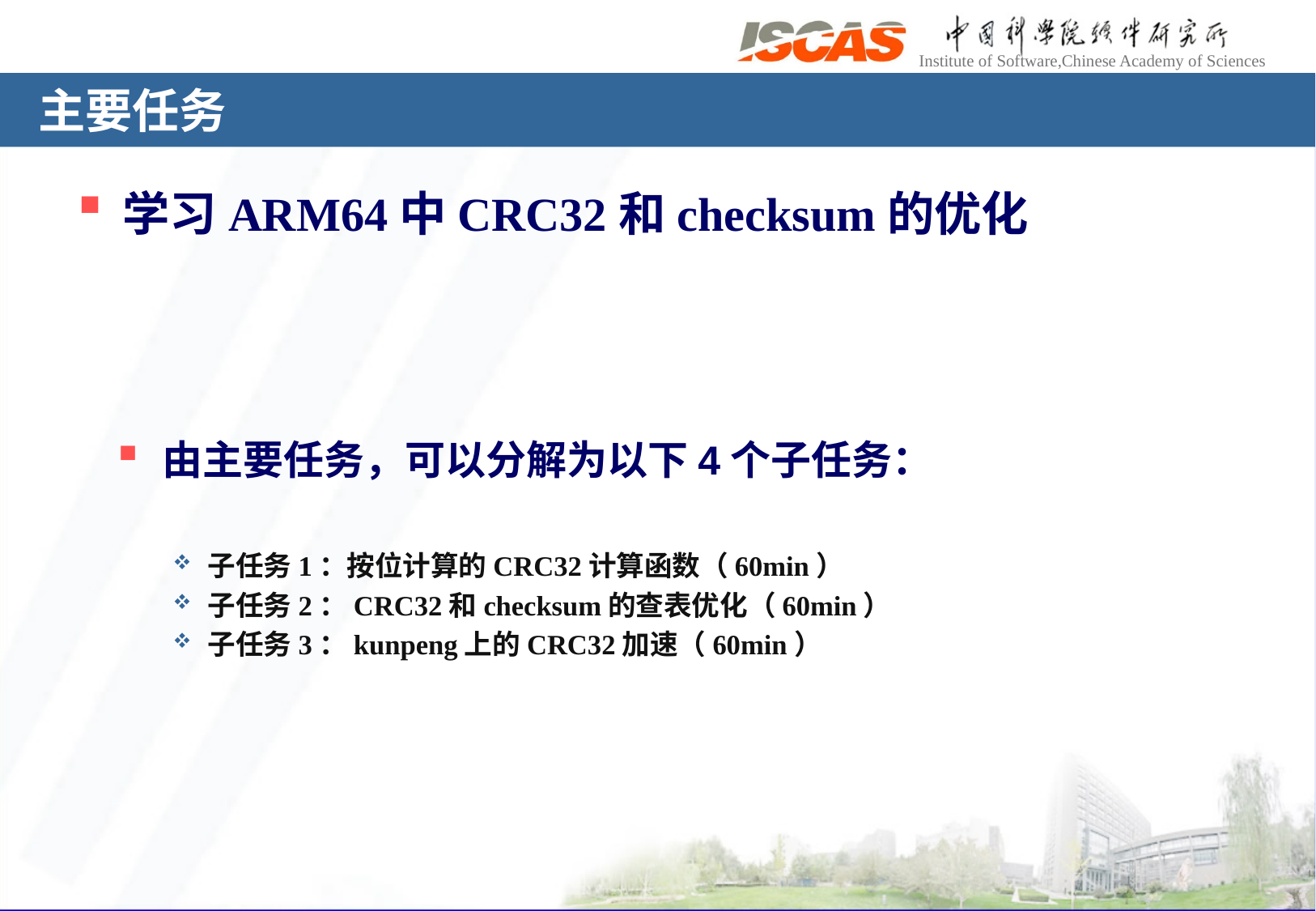

# 主要任务
学习ARM64中CRC32和checksum的优化
由主要任务，可以分解为以下4个子任务：

子任务1：按位计算的CRC32计算函数（60min）
子任务2：CRC32和checksum的查表优化（60min）
子任务3：kunpeng上的CRC32加速（60min）